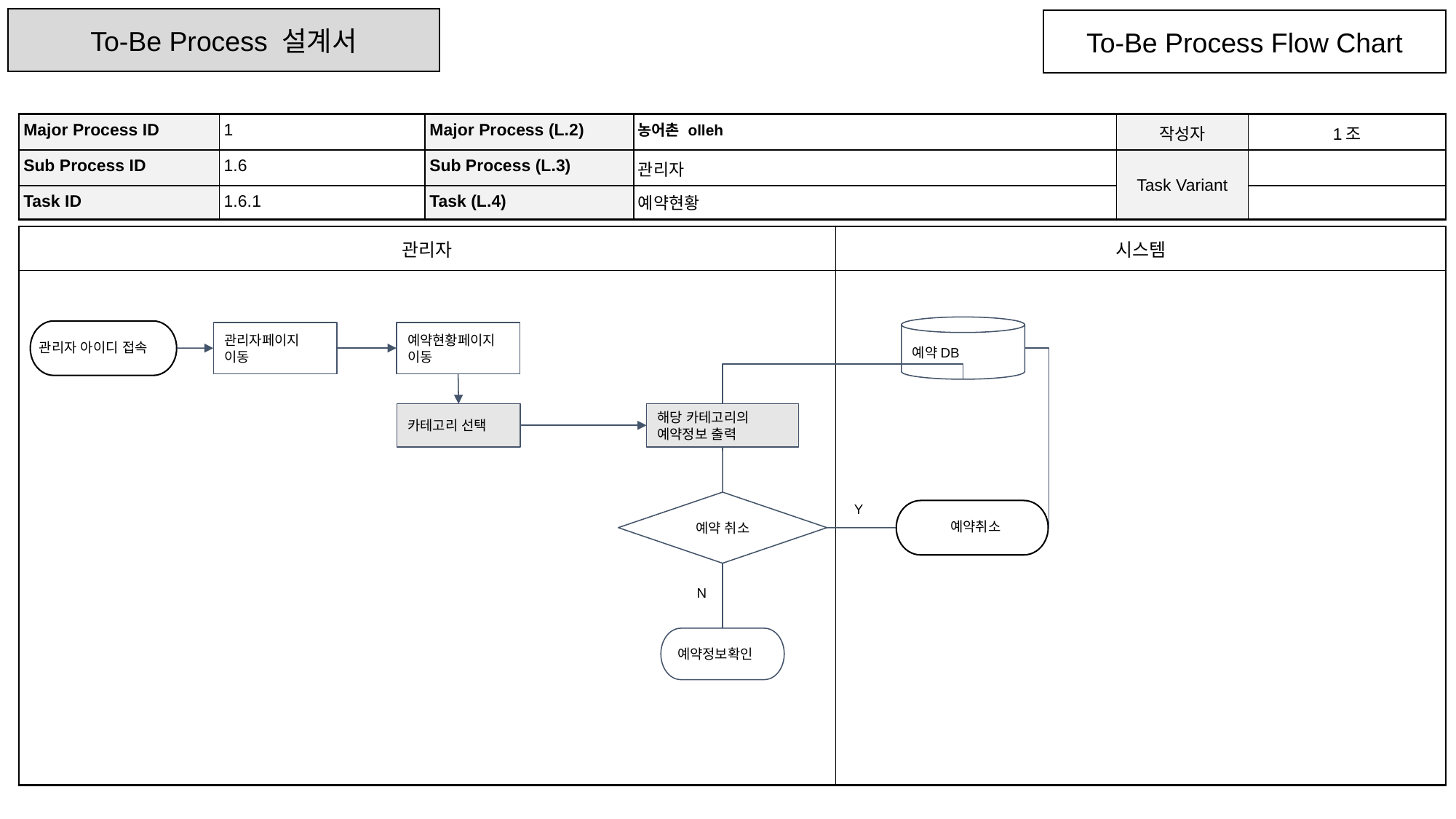

To-Be Process 설계서
To-Be Process Flow Chart
| Major Process ID | 1 | Major Process (L.2) | 농어촌 olleh | 작성자 | 1조 |
| --- | --- | --- | --- | --- | --- |
| Sub Process ID | 1.6 | Sub Process (L.3) | 관리자 | Task Variant |  |
| Task ID | 1.6.1 | Task (L.4) | 예약현황 |  |  |
| 관리자 | 시스템 |
| --- | --- |
|  |  |
예약DB
관리자 아이디 접속
관리자페이지 이동
예약현황페이지
이동
카테고리 선택
해당 카테고리의 예약정보 출력
예약 취소
Y
 예약취소
N
예약정보확인